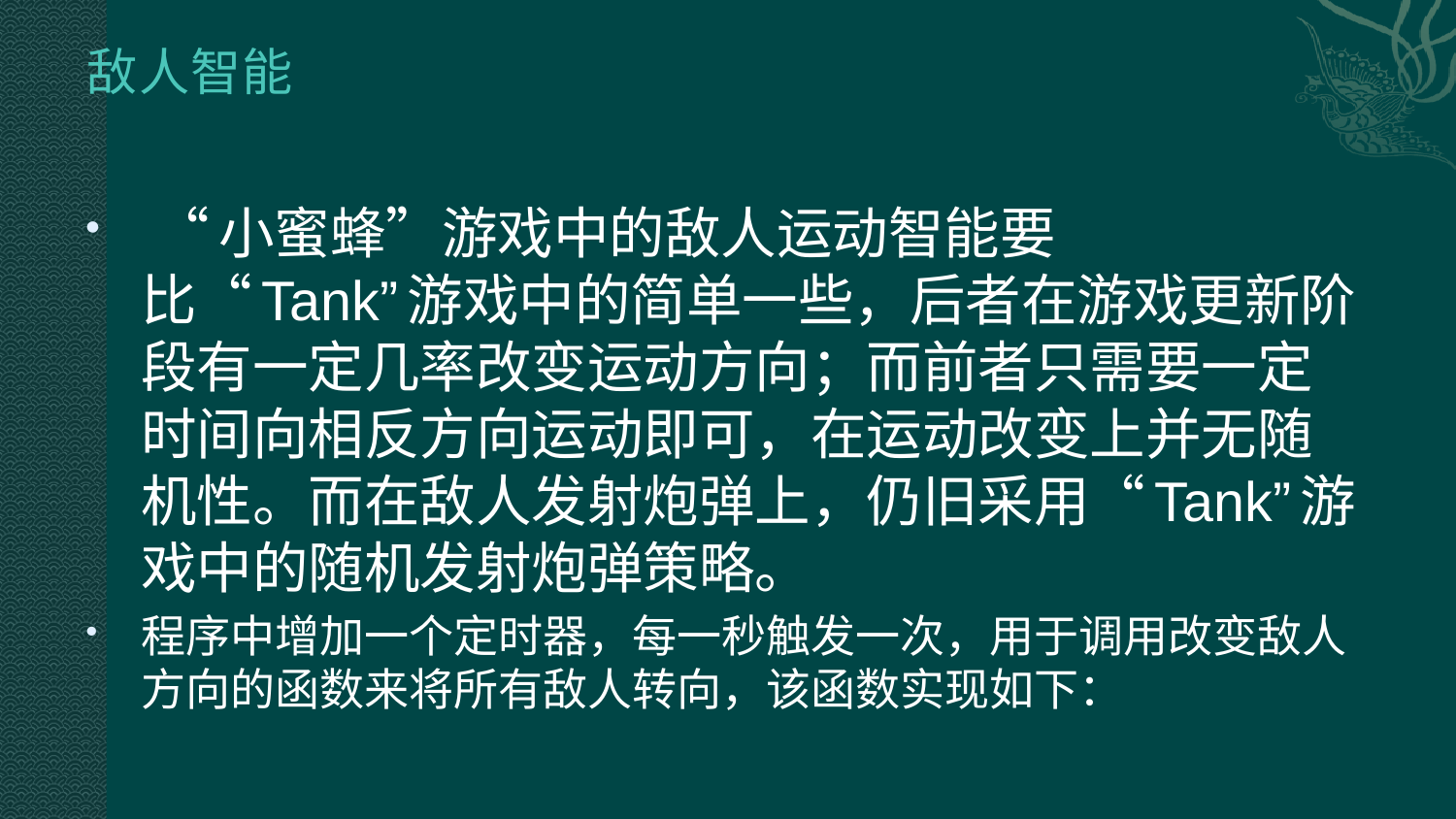

# 敌人智能
 “小蜜蜂”游戏中的敌人运动智能要比“Tank”游戏中的简单一些，后者在游戏更新阶段有一定几率改变运动方向；而前者只需要一定时间向相反方向运动即可，在运动改变上并无随机性。而在敌人发射炮弹上，仍旧采用“Tank”游戏中的随机发射炮弹策略。
程序中增加一个定时器，每一秒触发一次，用于调用改变敌人方向的函数来将所有敌人转向，该函数实现如下：